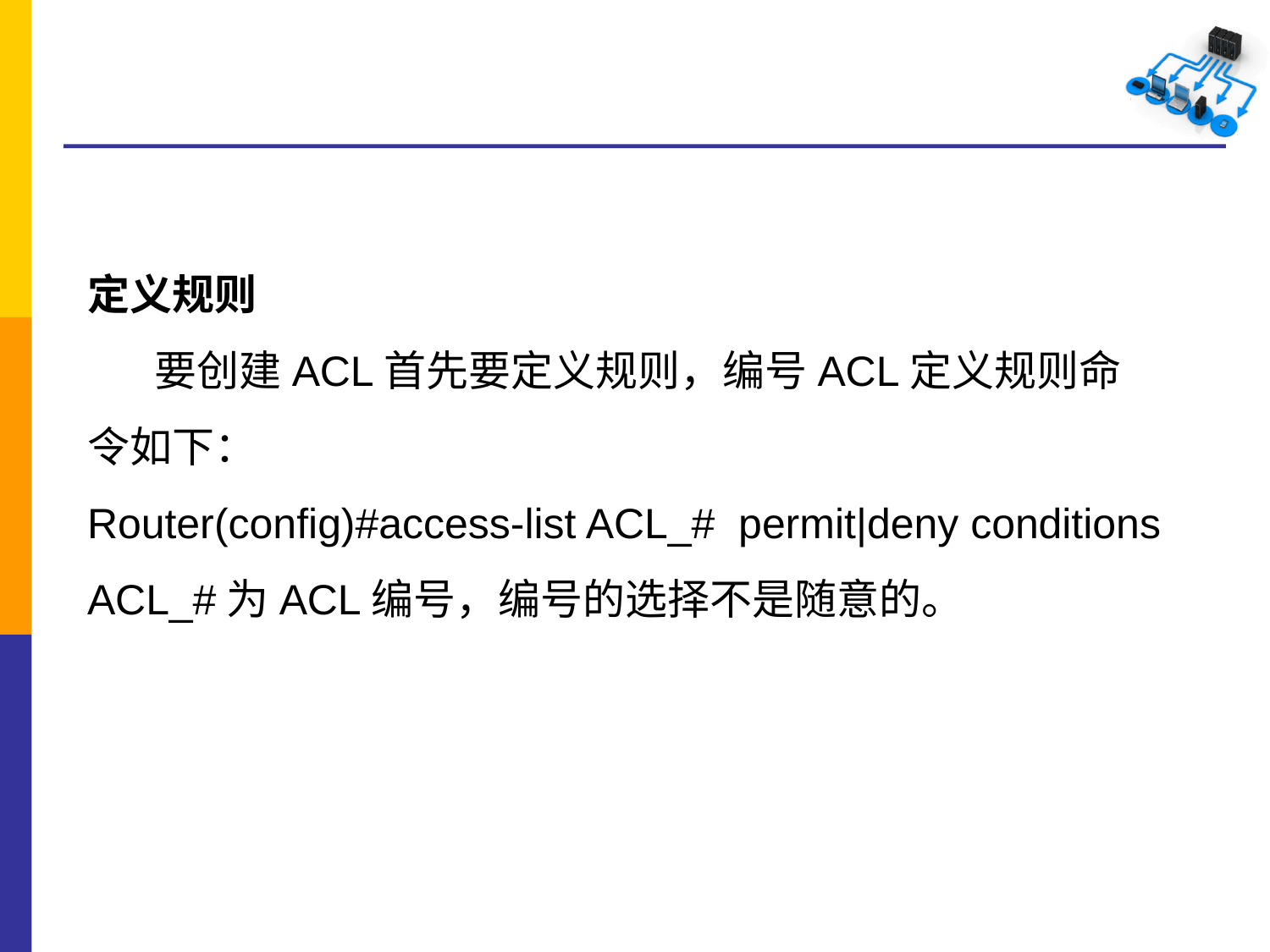

定义规则
      要创建ACL首先要定义规则，编号ACL定义规则命令如下：
Router(config)#access-list ACL_#  permit|deny conditions
ACL_#为ACL编号，编号的选择不是随意的。